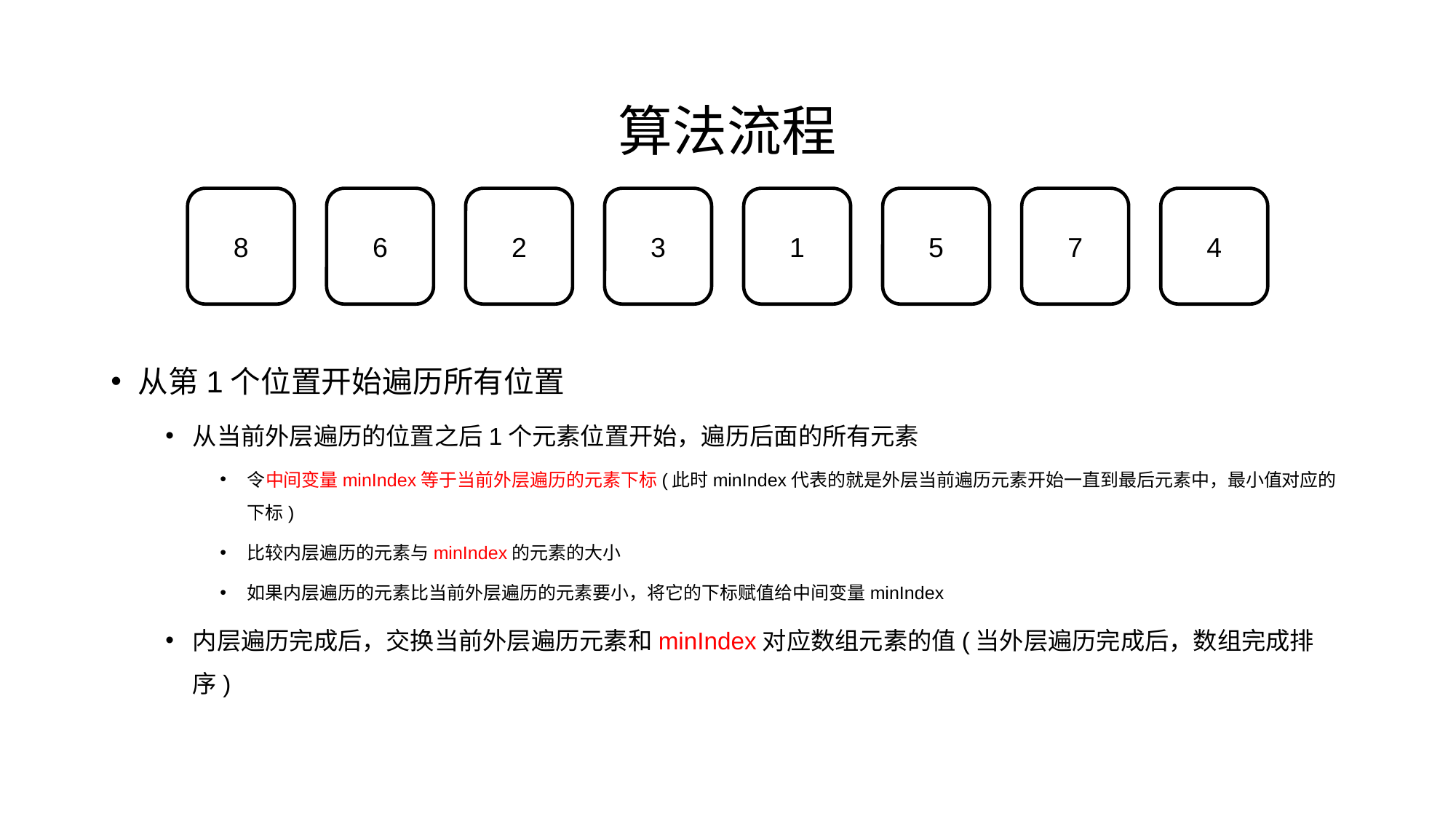

# 算法流程
8
6
2
3
1
5
7
4
从第1个位置开始遍历所有位置
从当前外层遍历的位置之后1个元素位置开始，遍历后面的所有元素
令中间变量minIndex等于当前外层遍历的元素下标(此时minIndex代表的就是外层当前遍历元素开始一直到最后元素中，最小值对应的下标)
比较内层遍历的元素与minIndex的元素的大小
如果内层遍历的元素比当前外层遍历的元素要小，将它的下标赋值给中间变量minIndex
内层遍历完成后，交换当前外层遍历元素和minIndex对应数组元素的值(当外层遍历完成后，数组完成排序)